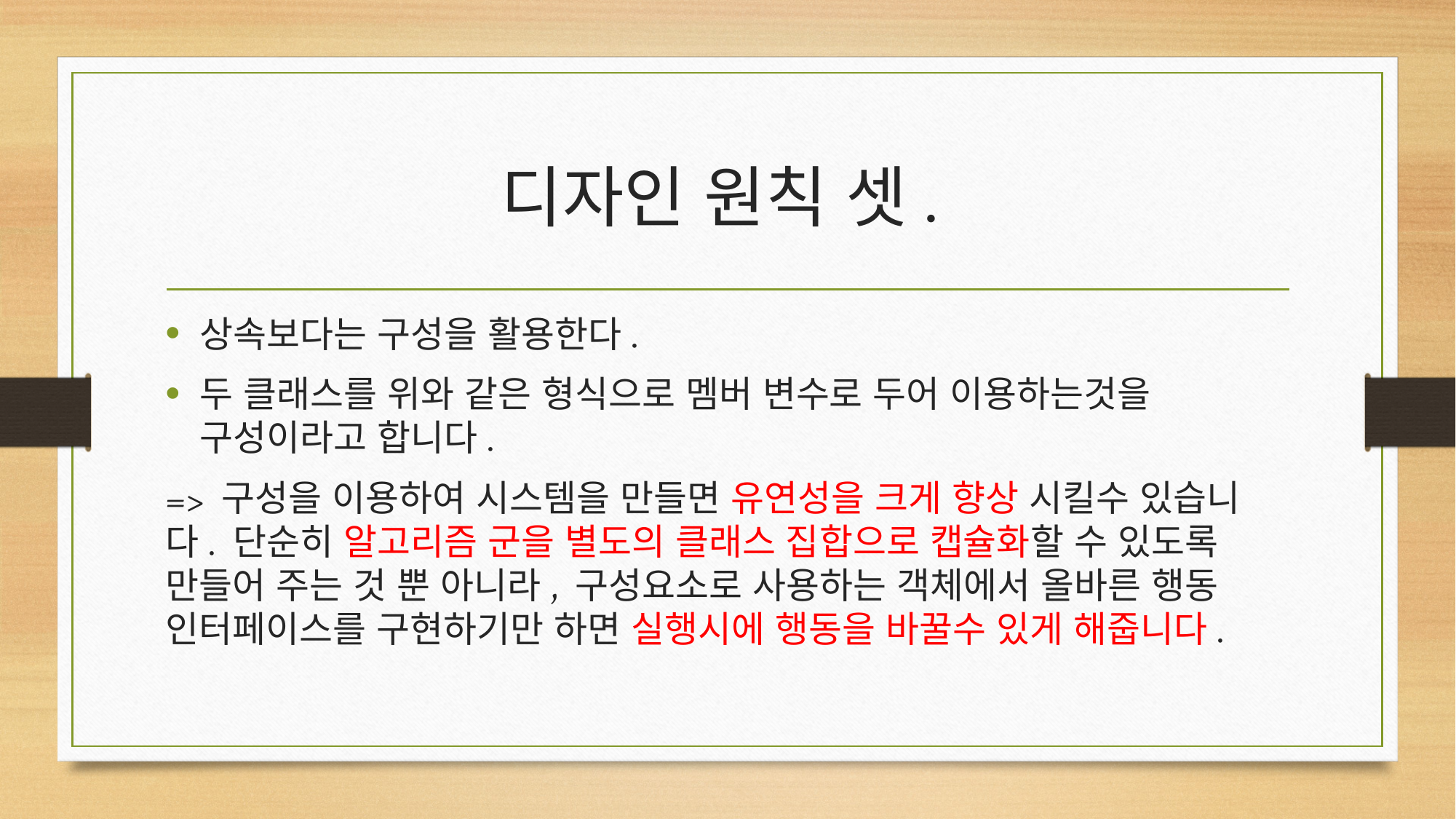

# 디자인 원칙 셋.
상속보다는 구성을 활용한다.
두 클래스를 위와 같은 형식으로 멤버 변수로 두어 이용하는것을 구성이라고 합니다.
=> 구성을 이용하여 시스템을 만들면 유연성을 크게 향상 시킬수 있습니다. 단순히 알고리즘 군을 별도의 클래스 집합으로 캡슐화할 수 있도록 만들어 주는 것 뿐 아니라, 구성요소로 사용하는 객체에서 올바른 행동 인터페이스를 구현하기만 하면 실행시에 행동을 바꿀수 있게 해줍니다.